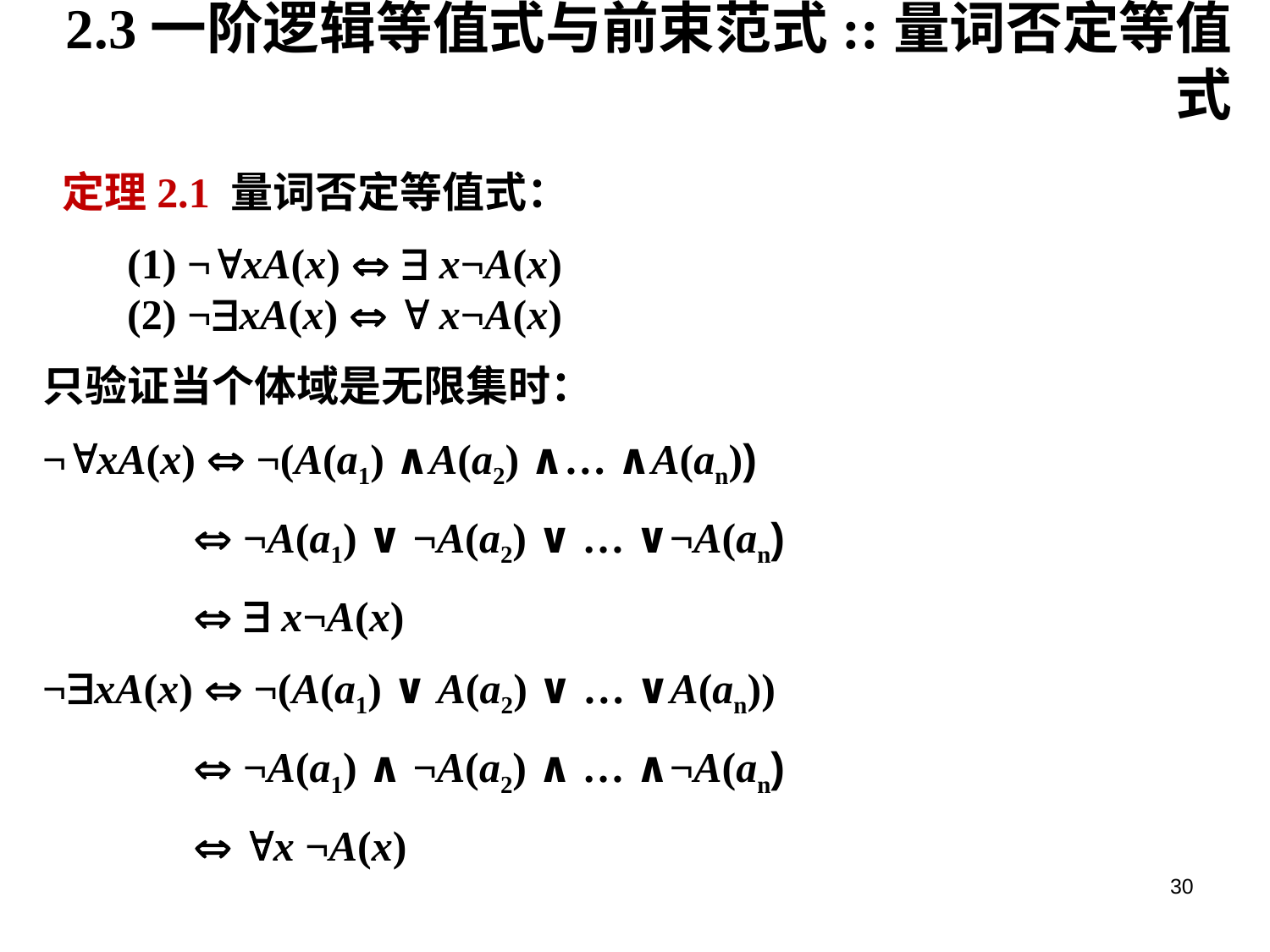

# 2.3一阶逻辑等值式与前束范式::量词否定等值式
 定理2.1 量词否定等值式：
        (1) ¬∀xA(x) ⇔ ∃ x¬A(x)
        (2) ¬∃xA(x) ⇔ ∀ x¬A(x)
只验证当个体域是无限集时：
¬∀xA(x) ⇔ ¬(A(a1) ∧A(a2) ∧… ∧A(an))
	  ⇔ ¬A(a1) ∨ ¬A(a2) ∨ … ∨¬A(an)
	  ⇔ ∃ x¬A(x)
¬∃xA(x) ⇔ ¬(A(a1) ∨ A(a2) ∨ … ∨A(an))
	  ⇔ ¬A(a1) ∧ ¬A(a2) ∧ … ∧¬A(an)
	  ⇔ ∀x ¬A(x)
30